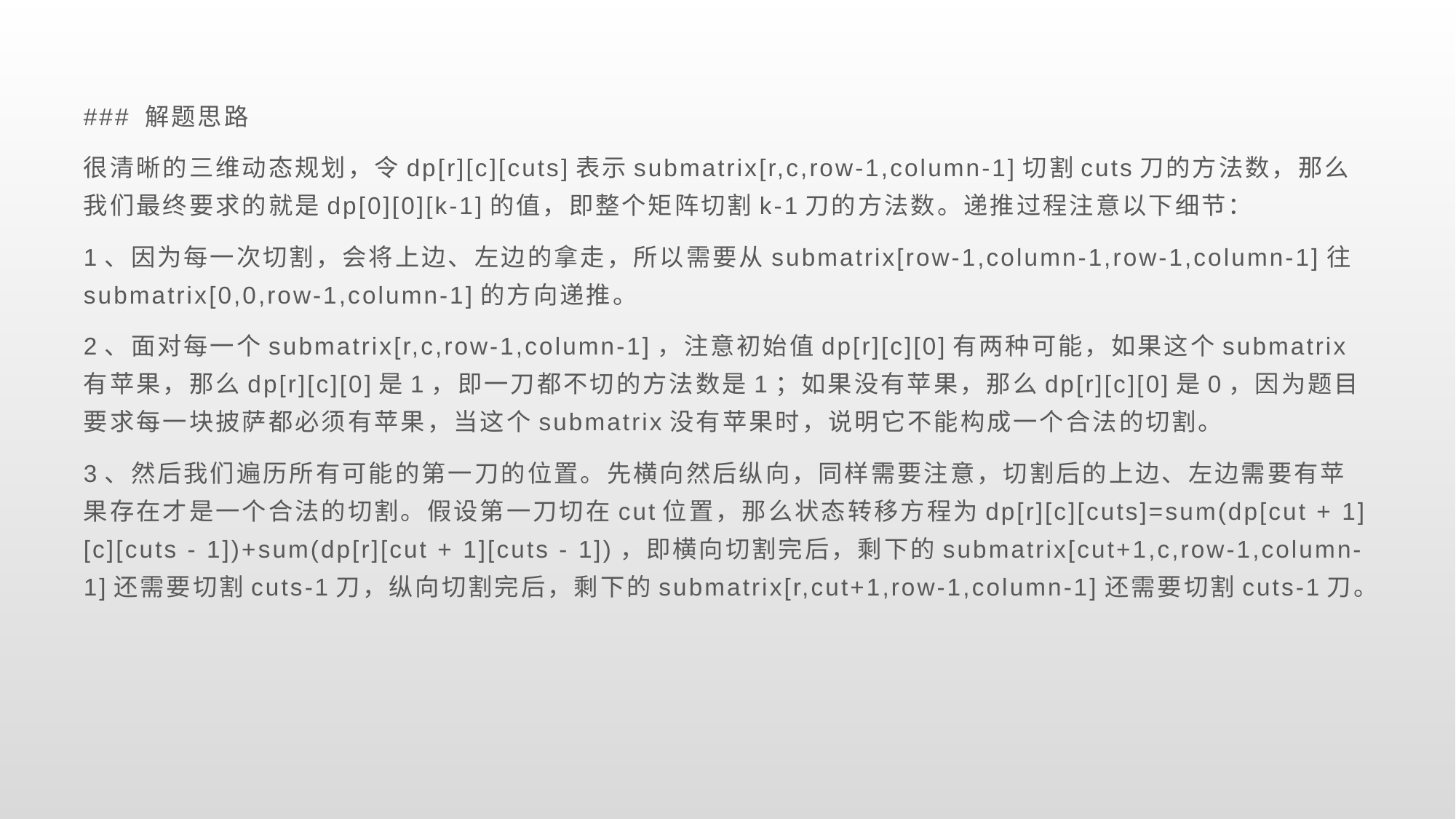

### 解题思路
很清晰的三维动态规划，令dp[r][c][cuts]表示submatrix[r,c,row-1,column-1]切割cuts刀的方法数，那么我们最终要求的就是dp[0][0][k-1]的值，即整个矩阵切割k-1刀的方法数。递推过程注意以下细节：
1、因为每一次切割，会将上边、左边的拿走，所以需要从submatrix[row-1,column-1,row-1,column-1]往submatrix[0,0,row-1,column-1]的方向递推。
2、面对每一个submatrix[r,c,row-1,column-1]，注意初始值dp[r][c][0]有两种可能，如果这个submatrix有苹果，那么dp[r][c][0]是1，即一刀都不切的方法数是1；如果没有苹果，那么dp[r][c][0]是0，因为题目要求每一块披萨都必须有苹果，当这个submatrix没有苹果时，说明它不能构成一个合法的切割。
3、然后我们遍历所有可能的第一刀的位置。先横向然后纵向，同样需要注意，切割后的上边、左边需要有苹果存在才是一个合法的切割。假设第一刀切在cut位置，那么状态转移方程为dp[r][c][cuts]=sum(dp[cut + 1][c][cuts - 1])+sum(dp[r][cut + 1][cuts - 1])，即横向切割完后，剩下的submatrix[cut+1,c,row-1,column-1]还需要切割cuts-1刀，纵向切割完后，剩下的submatrix[r,cut+1,row-1,column-1]还需要切割cuts-1刀。